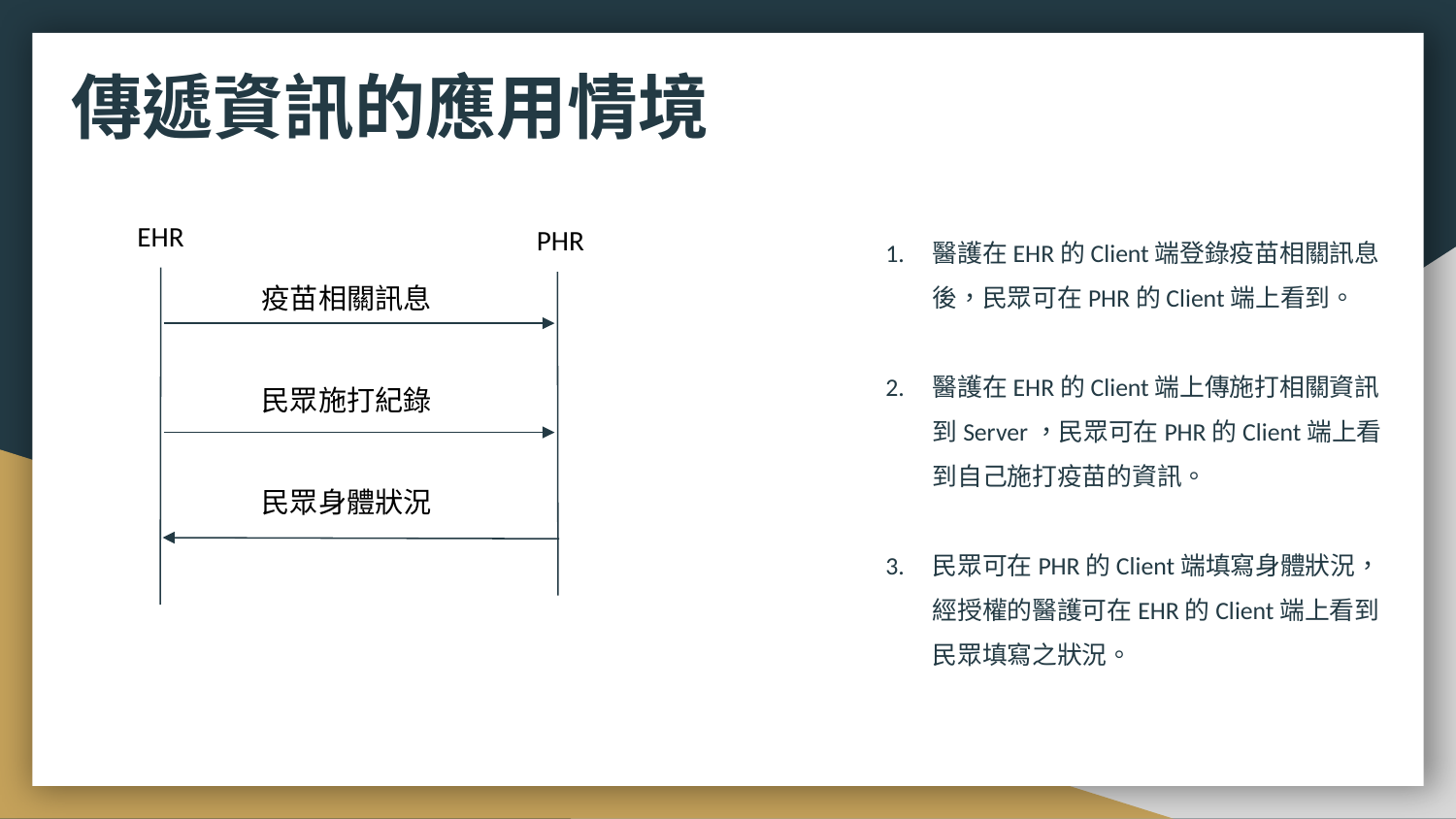

# 傳遞資訊的應用情境
EHR
PHR
醫護在EHR的Client端登錄疫苗相關訊息後，民眾可在PHR的Client端上看到。

醫護在EHR的Client端上傳施打相關資訊到Server，民眾可在PHR的Client端上看到自己施打疫苗的資訊。

民眾可在PHR的Client端填寫身體狀況，經授權的醫護可在EHR的Client端上看到民眾填寫之狀況。

疫苗相關訊息

民眾施打紀錄

民眾身體狀況